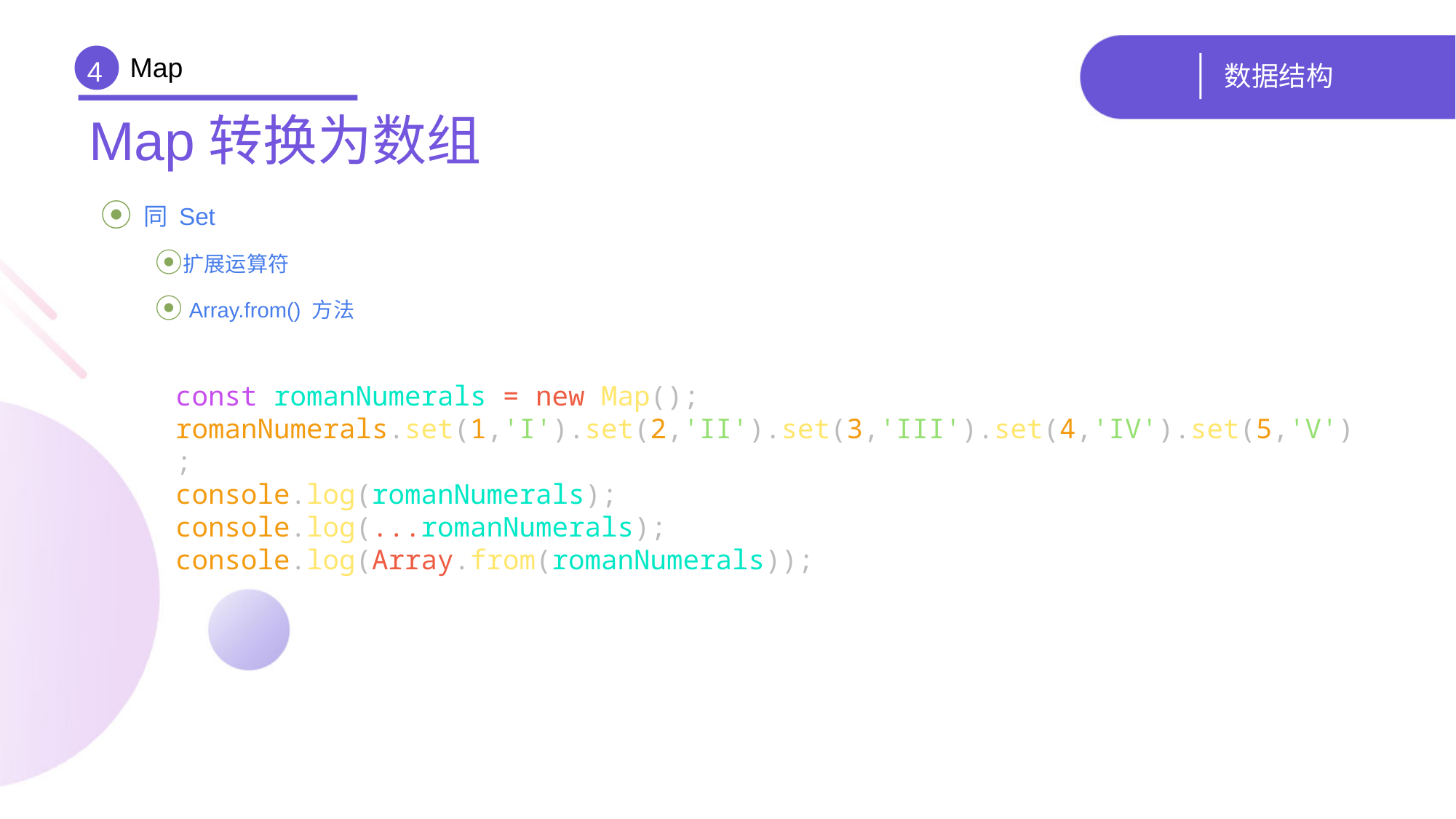

Map
# 数据结构
4
Map转换为数组
 同 Set
扩展运算符
 Array.from() 方法
const romanNumerals = new Map();
romanNumerals.set(1,'I').set(2,'II').set(3,'III').set(4,'IV').set(5,'V');
console.log(romanNumerals);
console.log(...romanNumerals);
console.log(Array.from(romanNumerals));